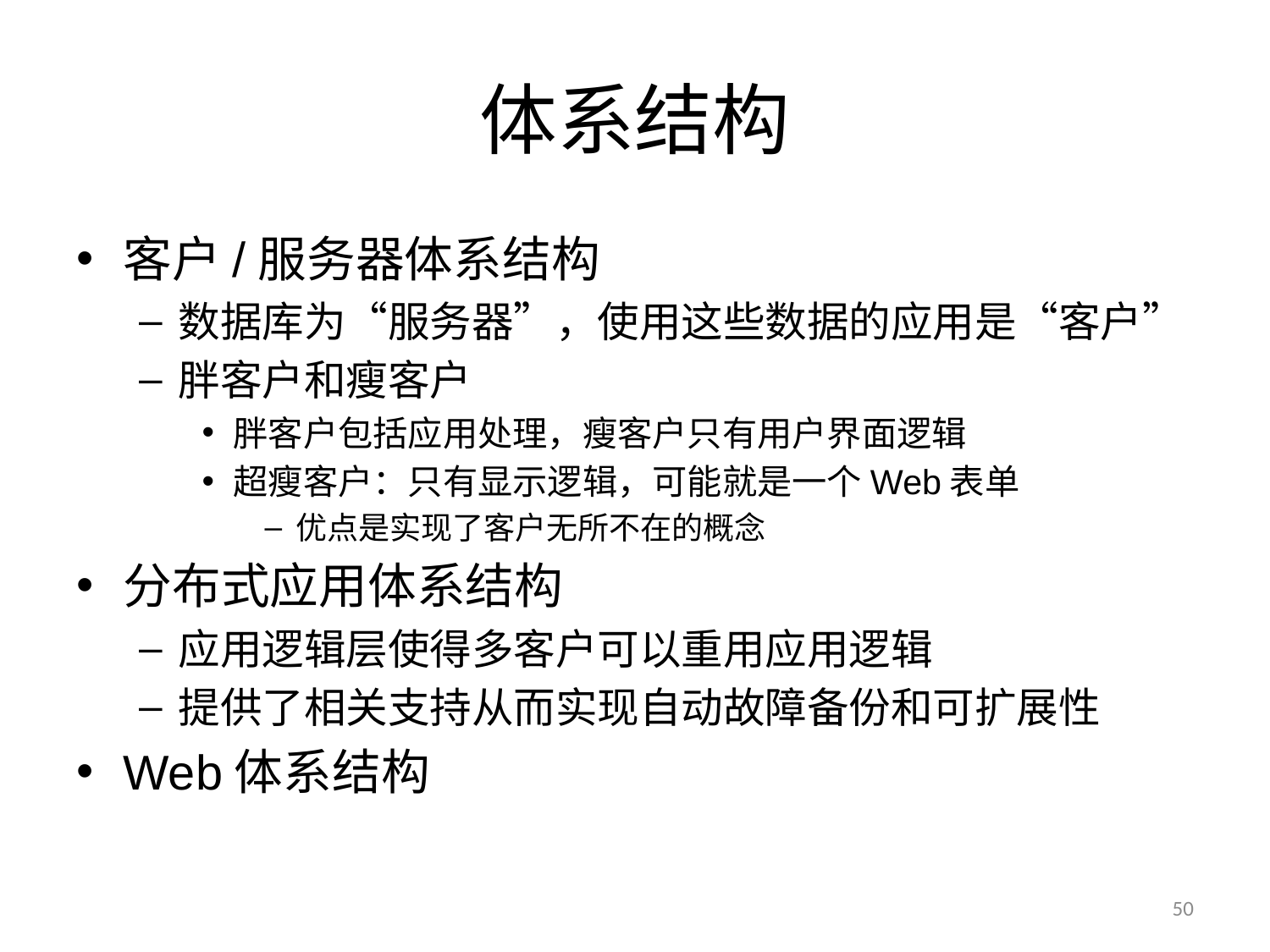

# 体系结构
客户/服务器体系结构
数据库为“服务器”，使用这些数据的应用是“客户”
胖客户和瘦客户
胖客户包括应用处理，瘦客户只有用户界面逻辑
超瘦客户：只有显示逻辑，可能就是一个Web表单
优点是实现了客户无所不在的概念
分布式应用体系结构
应用逻辑层使得多客户可以重用应用逻辑
提供了相关支持从而实现自动故障备份和可扩展性
Web体系结构
50